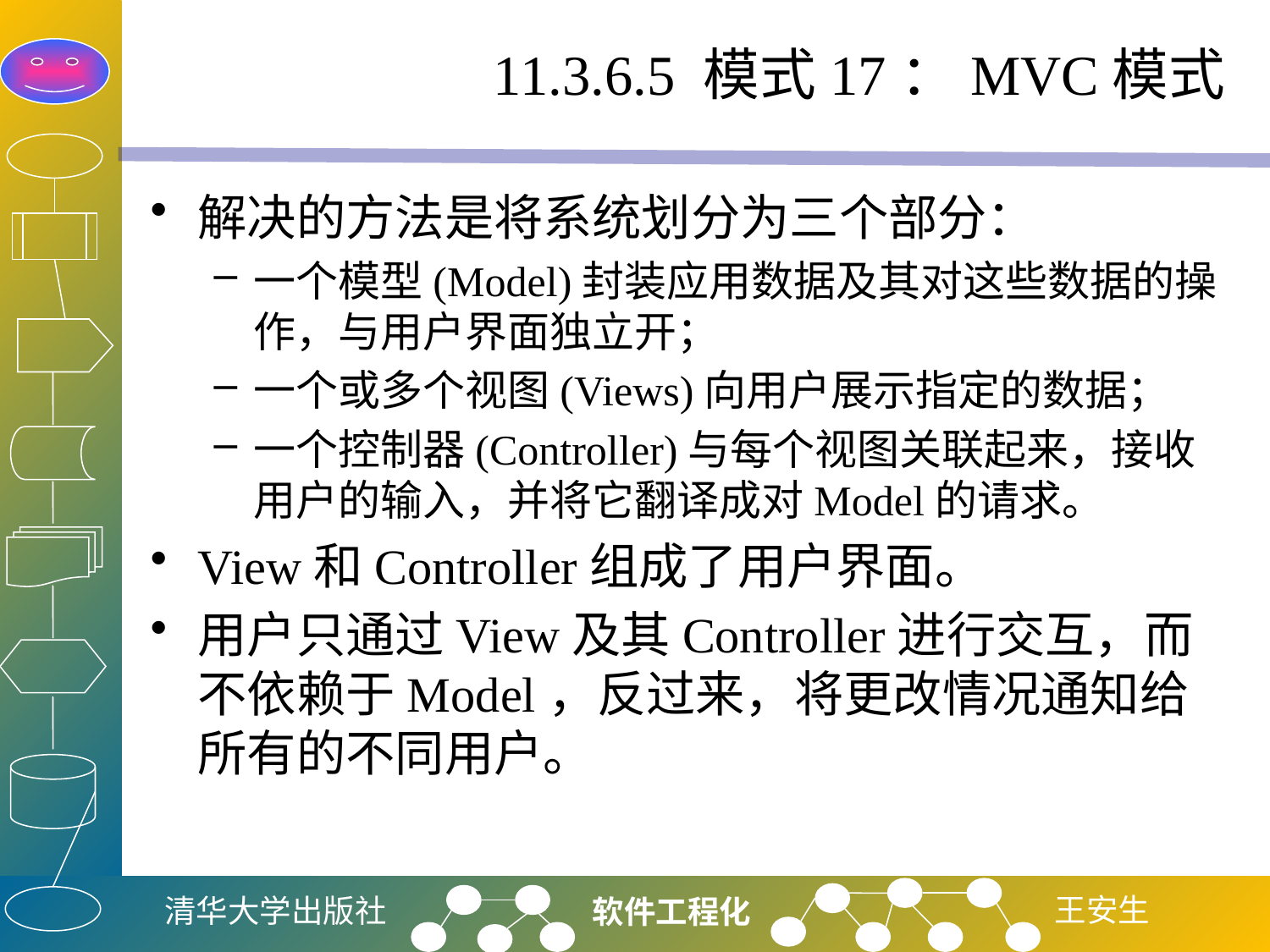

# 11.3.6.5 模式17：MVC模式
解决的方法是将系统划分为三个部分：
一个模型(Model)封装应用数据及其对这些数据的操作，与用户界面独立开；
一个或多个视图(Views)向用户展示指定的数据；
一个控制器(Controller)与每个视图关联起来，接收用户的输入，并将它翻译成对Model的请求。
View和Controller组成了用户界面。
用户只通过View及其Controller进行交互，而不依赖于Model，反过来，将更改情况通知给所有的不同用户。